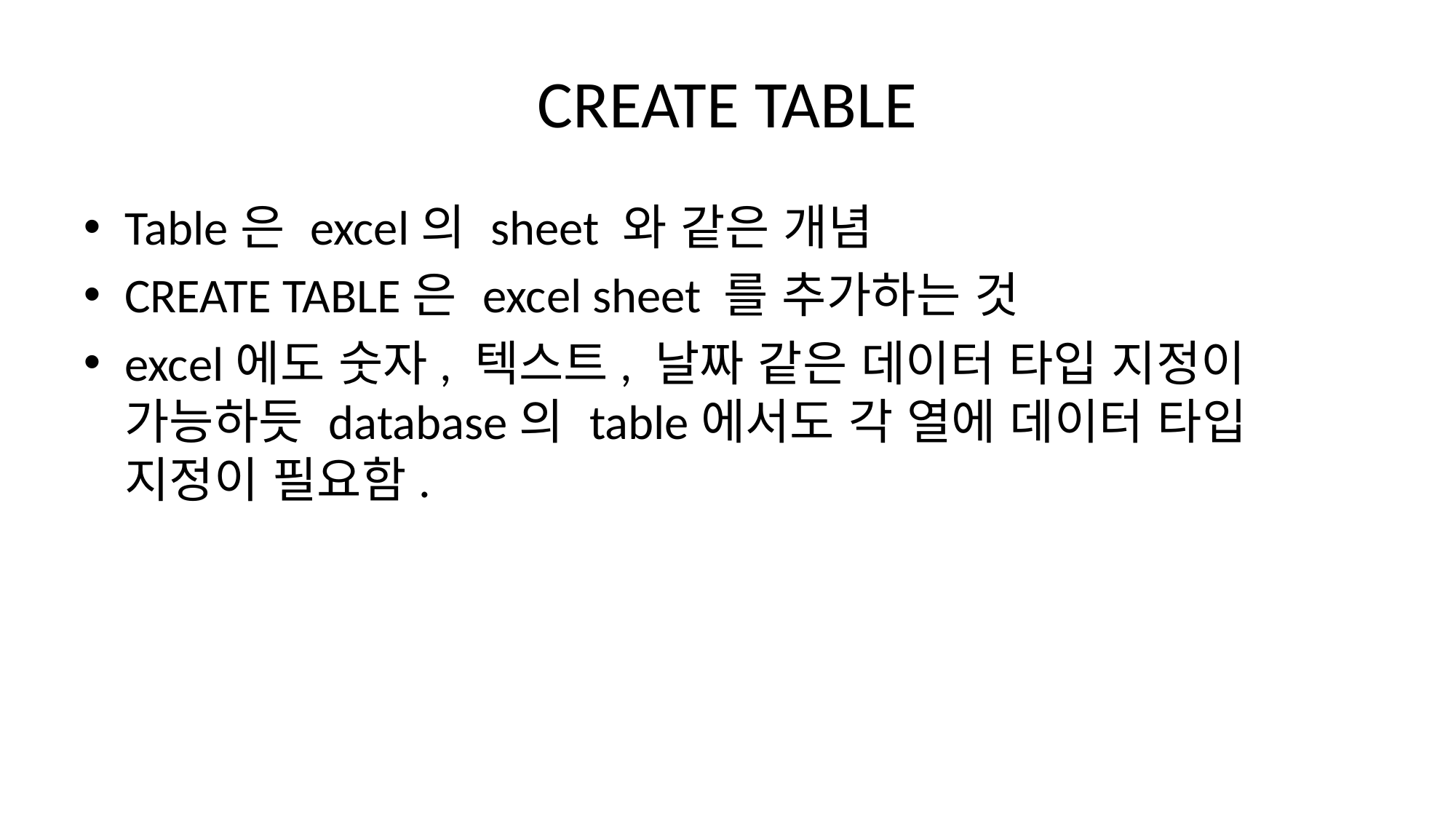

# CREATE TABLE
Table은 excel의 sheet 와 같은 개념
CREATE TABLE은 excel sheet 를 추가하는 것
excel에도 숫자, 텍스트, 날짜 같은 데이터 타입 지정이 가능하듯 database의 table에서도 각 열에 데이터 타입 지정이 필요함.